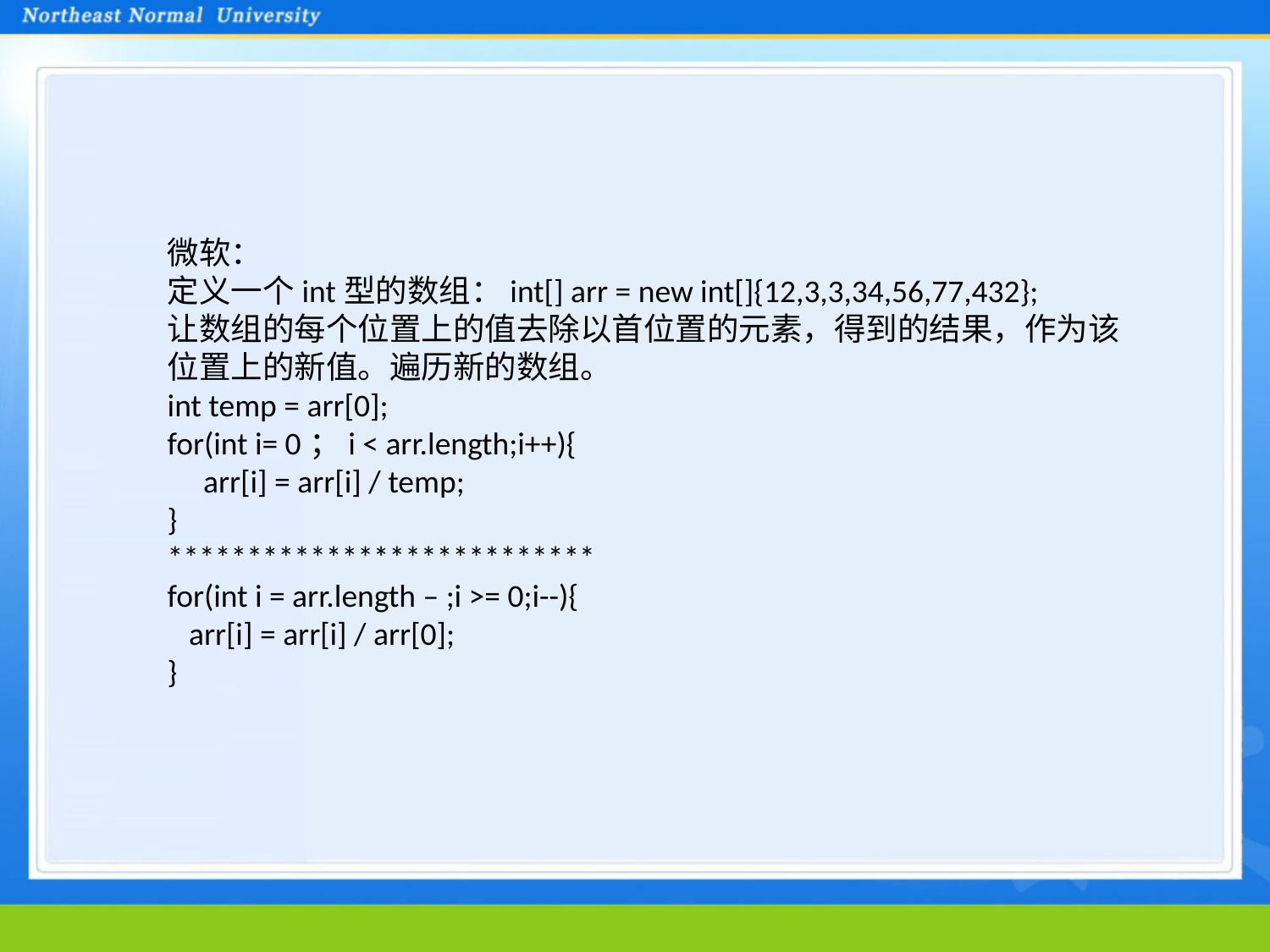

微软：
定义一个int型的数组：int[] arr = new int[]{12,3,3,34,56,77,432};
让数组的每个位置上的值去除以首位置的元素，得到的结果，作为该位置上的新值。遍历新的数组。
int temp = arr[0];
for(int i= 0；i < arr.length;i++){
     arr[i] = arr[i] / temp;
}
***************************
for(int i = arr.length – ;i >= 0;i--){
   arr[i] = arr[i] / arr[0];
}